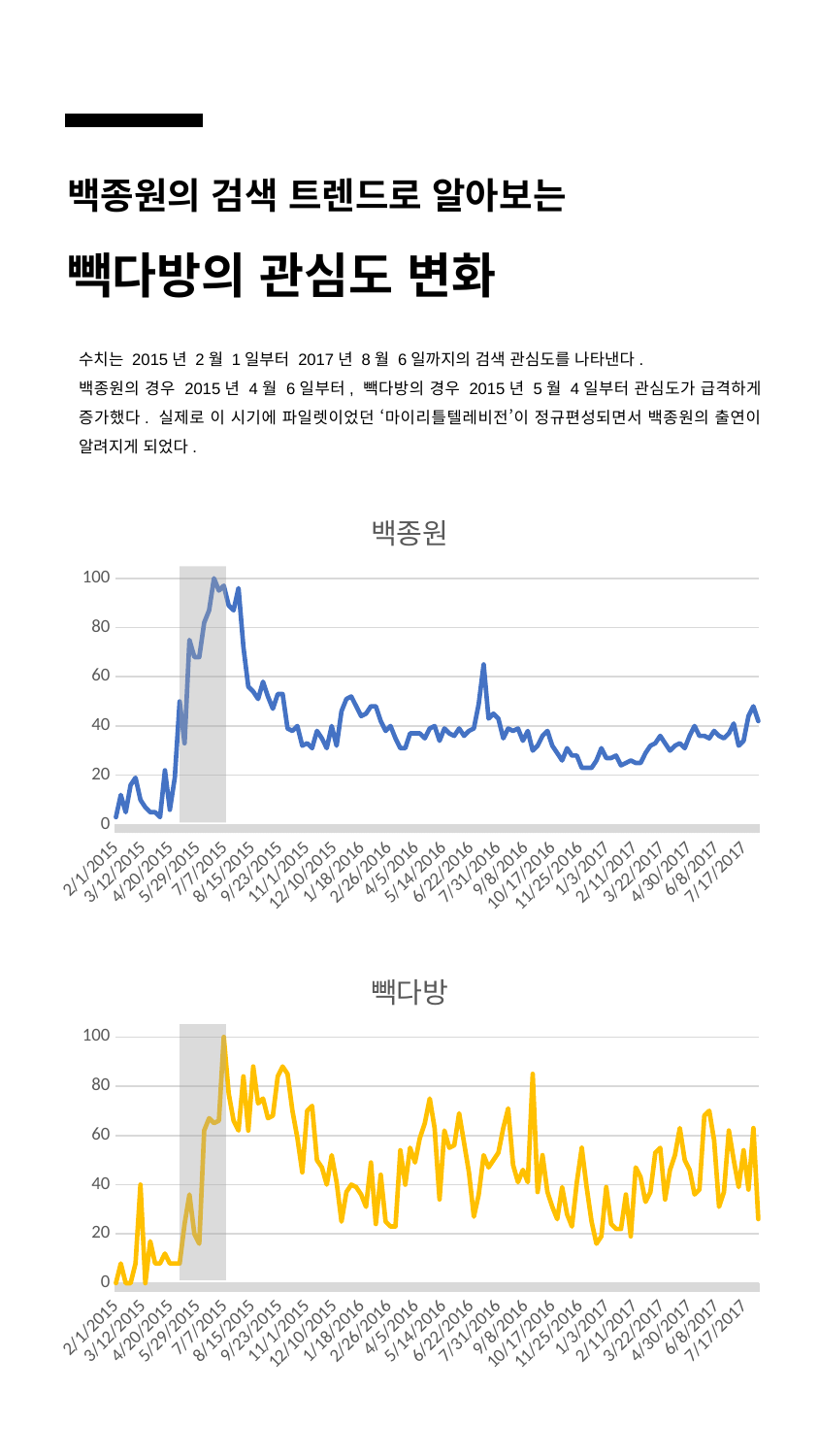

백종원의 검색 트렌드로 알아보는
빽다방의 관심도 변화

수치는 2015년 2월 1일부터 2017년 8월 6일까지의 검색 관심도를 나타낸다.
백종원의 경우 2015년 4월 6일부터, 빽다방의 경우 2015년 5월 4일부터 관심도가 급격하게 증가했다. 실제로 이 시기에 파일렛이었던 ‘마이리틀텔레비전’이 정규편성되면서 백종원의 출연이 알려지게 되었다.

### Chart: 백종원

| Category |  |
|---|---|
| 42036 | 3.0 |
| 42043 | 12.0 |
| 42050 | 5.0 |
| 42057 | 16.0 |
| 42064 | 19.0 |
| 42071 | 10.0 |
| 42078 | 7.0 |
| 42085 | 5.0 |
| 42092 | 5.0 |
| 42099 | 3.0 |
| 42106 | 22.0 |
| 42113 | 6.0 |
| 42120 | 19.0 |
| 42127 | 50.0 |
| 42134 | 33.0 |
| 42141 | 75.0 |
| 42148 | 68.0 |
| 42155 | 68.0 |
| 42162 | 82.0 |
| 42169 | 87.0 |
| 42176 | 100.0 |
| 42183 | 95.0 |
| 42190 | 97.0 |
| 42197 | 89.0 |
| 42204 | 87.0 |
| 42211 | 96.0 |
| 42218 | 72.0 |
| 42225 | 56.0 |
| 42232 | 54.0 |
| 42239 | 51.0 |
| 42246 | 58.0 |
| 42253 | 52.0 |
| 42260 | 47.0 |
| 42267 | 53.0 |
| 42274 | 53.0 |
| 42281 | 39.0 |
| 42288 | 38.0 |
| 42295 | 40.0 |
| 42302 | 32.0 |
| 42309 | 33.0 |
| 42316 | 31.0 |
| 42323 | 38.0 |
| 42330 | 35.0 |
| 42337 | 31.0 |
| 42344 | 40.0 |
| 42351 | 32.0 |
| 42358 | 46.0 |
| 42365 | 51.0 |
| 42372 | 52.0 |
| 42379 | 48.0 |
| 42386 | 44.0 |
| 42393 | 45.0 |
| 42400 | 48.0 |
| 42407 | 48.0 |
| 42414 | 42.0 |
| 42421 | 38.0 |
| 42428 | 40.0 |
| 42435 | 35.0 |
| 42442 | 31.0 |
| 42449 | 31.0 |
| 42456 | 37.0 |
| 42463 | 37.0 |
| 42470 | 37.0 |
| 42477 | 35.0 |
| 42484 | 39.0 |
| 42491 | 40.0 |
| 42498 | 34.0 |
| 42505 | 39.0 |
| 42512 | 37.0 |
| 42519 | 36.0 |
| 42526 | 39.0 |
| 42533 | 36.0 |
| 42540 | 38.0 |
| 42547 | 39.0 |
| 42554 | 49.0 |
| 42561 | 65.0 |
| 42568 | 43.0 |
| 42575 | 45.0 |
| 42582 | 43.0 |
| 42589 | 35.0 |
| 42596 | 39.0 |
| 42603 | 38.0 |
| 42610 | 39.0 |
| 42617 | 34.0 |
| 42624 | 38.0 |
| 42631 | 30.0 |
| 42638 | 32.0 |
| 42645 | 36.0 |
| 42652 | 38.0 |
| 42659 | 32.0 |
| 42666 | 29.0 |
| 42673 | 26.0 |
| 42680 | 31.0 |
| 42687 | 28.0 |
| 42694 | 28.0 |
| 42701 | 23.0 |
| 42708 | 23.0 |
| 42715 | 23.0 |
| 42722 | 26.0 |
| 42729 | 31.0 |
| 42736 | 27.0 |
| 42743 | 27.0 |
| 42750 | 28.0 |
| 42757 | 24.0 |
| 42764 | 25.0 |
| 42771 | 26.0 |
| 42778 | 25.0 |
| 42785 | 25.0 |
| 42792 | 29.0 |
| 42799 | 32.0 |
| 42806 | 33.0 |
| 42813 | 36.0 |
| 42820 | 33.0 |
| 42827 | 30.0 |
| 42834 | 32.0 |
| 42841 | 33.0 |
| 42848 | 31.0 |
| 42855 | 36.0 |
| 42862 | 40.0 |
| 42869 | 36.0 |
| 42876 | 36.0 |
| 42883 | 35.0 |
| 42890 | 38.0 |
| 42897 | 36.0 |
| 42904 | 35.0 |
| 42911 | 37.0 |
| 42918 | 41.0 |
| 42925 | 32.0 |
| 42932 | 34.0 |
| 42939 | 44.0 |
| 42946 | 48.0 |
| 42953 | 42.0 |

### Chart: 빽다방

| Category |  |
|---|---|
| 42036 | 0.0 |
| 42043 | 8.0 |
| 42050 | 0.0 |
| 42057 | 0.0 |
| 42064 | 8.0 |
| 42071 | 40.0 |
| 42078 | 0.0 |
| 42085 | 17.0 |
| 42092 | 8.0 |
| 42099 | 8.0 |
| 42106 | 12.0 |
| 42113 | 8.0 |
| 42120 | 8.0 |
| 42127 | 8.0 |
| 42134 | 24.0 |
| 42141 | 36.0 |
| 42148 | 20.0 |
| 42155 | 16.0 |
| 42162 | 62.0 |
| 42169 | 67.0 |
| 42176 | 65.0 |
| 42183 | 66.0 |
| 42190 | 100.0 |
| 42197 | 77.0 |
| 42204 | 66.0 |
| 42211 | 62.0 |
| 42218 | 84.0 |
| 42225 | 62.0 |
| 42232 | 88.0 |
| 42239 | 73.0 |
| 42246 | 75.0 |
| 42253 | 67.0 |
| 42260 | 68.0 |
| 42267 | 84.0 |
| 42274 | 88.0 |
| 42281 | 85.0 |
| 42288 | 70.0 |
| 42295 | 59.0 |
| 42302 | 45.0 |
| 42309 | 70.0 |
| 42316 | 72.0 |
| 42323 | 50.0 |
| 42330 | 47.0 |
| 42337 | 40.0 |
| 42344 | 52.0 |
| 42351 | 41.0 |
| 42358 | 25.0 |
| 42365 | 37.0 |
| 42372 | 40.0 |
| 42379 | 39.0 |
| 42386 | 36.0 |
| 42393 | 31.0 |
| 42400 | 49.0 |
| 42407 | 24.0 |
| 42414 | 44.0 |
| 42421 | 25.0 |
| 42428 | 23.0 |
| 42435 | 23.0 |
| 42442 | 54.0 |
| 42449 | 40.0 |
| 42456 | 55.0 |
| 42463 | 49.0 |
| 42470 | 59.0 |
| 42477 | 65.0 |
| 42484 | 75.0 |
| 42491 | 63.0 |
| 42498 | 34.0 |
| 42505 | 62.0 |
| 42512 | 55.0 |
| 42519 | 56.0 |
| 42526 | 69.0 |
| 42533 | 57.0 |
| 42540 | 45.0 |
| 42547 | 27.0 |
| 42554 | 36.0 |
| 42561 | 52.0 |
| 42568 | 47.0 |
| 42575 | 50.0 |
| 42582 | 53.0 |
| 42589 | 63.0 |
| 42596 | 71.0 |
| 42603 | 48.0 |
| 42610 | 41.0 |
| 42617 | 46.0 |
| 42624 | 41.0 |
| 42631 | 85.0 |
| 42638 | 37.0 |
| 42645 | 52.0 |
| 42652 | 37.0 |
| 42659 | 31.0 |
| 42666 | 26.0 |
| 42673 | 39.0 |
| 42680 | 28.0 |
| 42687 | 23.0 |
| 42694 | 41.0 |
| 42701 | 55.0 |
| 42708 | 39.0 |
| 42715 | 25.0 |
| 42722 | 16.0 |
| 42729 | 19.0 |
| 42736 | 39.0 |
| 42743 | 24.0 |
| 42750 | 22.0 |
| 42757 | 22.0 |
| 42764 | 36.0 |
| 42771 | 19.0 |
| 42778 | 47.0 |
| 42785 | 43.0 |
| 42792 | 33.0 |
| 42799 | 37.0 |
| 42806 | 53.0 |
| 42813 | 55.0 |
| 42820 | 34.0 |
| 42827 | 46.0 |
| 42834 | 52.0 |
| 42841 | 63.0 |
| 42848 | 50.0 |
| 42855 | 46.0 |
| 42862 | 36.0 |
| 42869 | 38.0 |
| 42876 | 68.0 |
| 42883 | 70.0 |
| 42890 | 58.0 |
| 42897 | 31.0 |
| 42904 | 37.0 |
| 42911 | 62.0 |
| 42918 | 50.0 |
| 42925 | 39.0 |
| 42932 | 54.0 |
| 42939 | 38.0 |
| 42946 | 63.0 |
| 42953 | 26.0 |